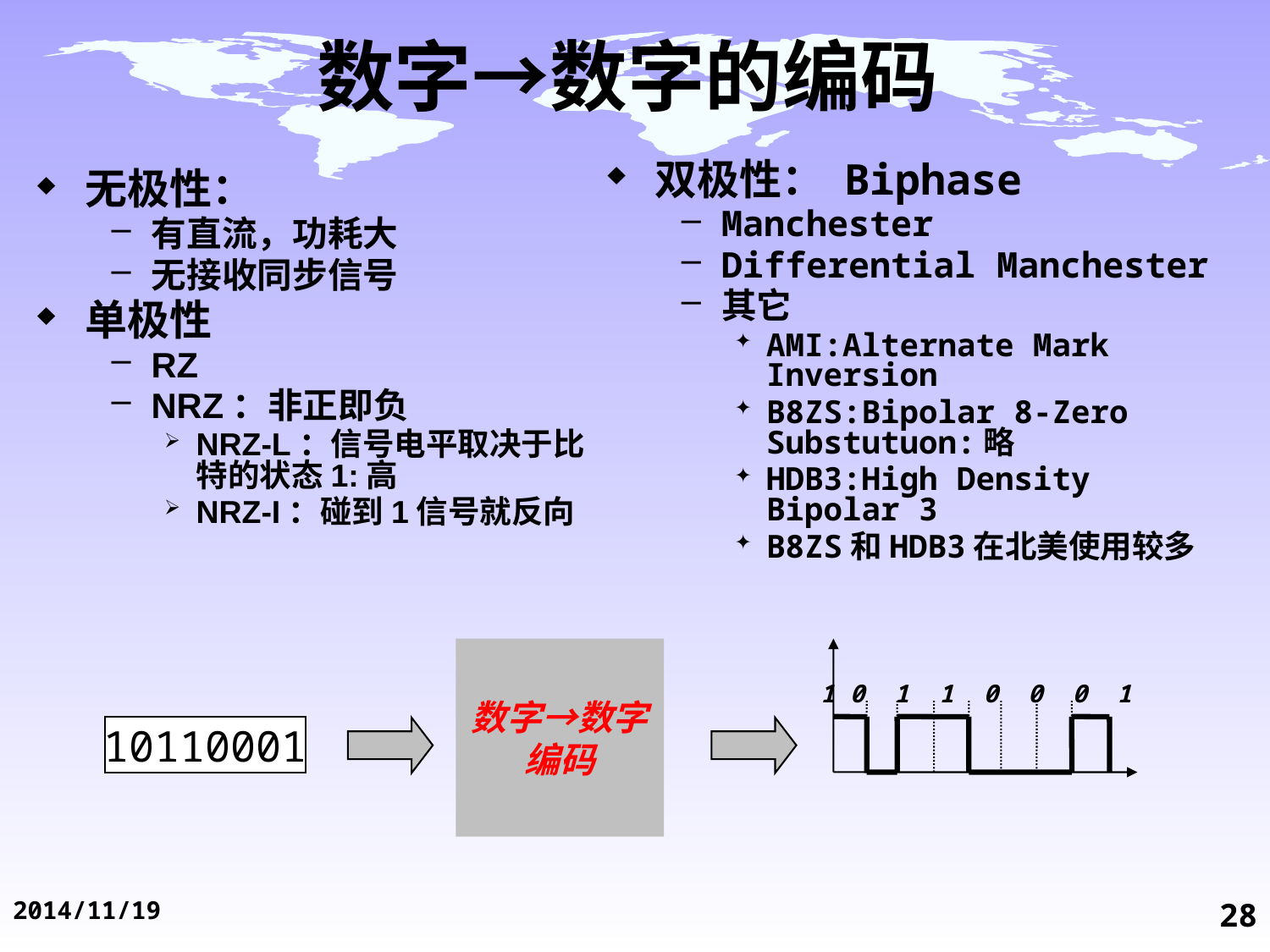

# 数字→数字的编码
双极性： Biphase
Manchester
Differential Manchester
其它
AMI:Alternate Mark Inversion
B8ZS:Bipolar 8-Zero Substutuon:略
HDB3:High Density Bipolar 3
B8ZS和HDB3在北美使用较多
无极性：
有直流，功耗大
无接收同步信号
单极性
RZ
NRZ：非正即负
NRZ-L：信号电平取决于比特的状态1:高
NRZ-I：碰到1信号就反向

1 0  1  1  0  0  0  1

数字→数字
编码
10110001

2014/11/19
28